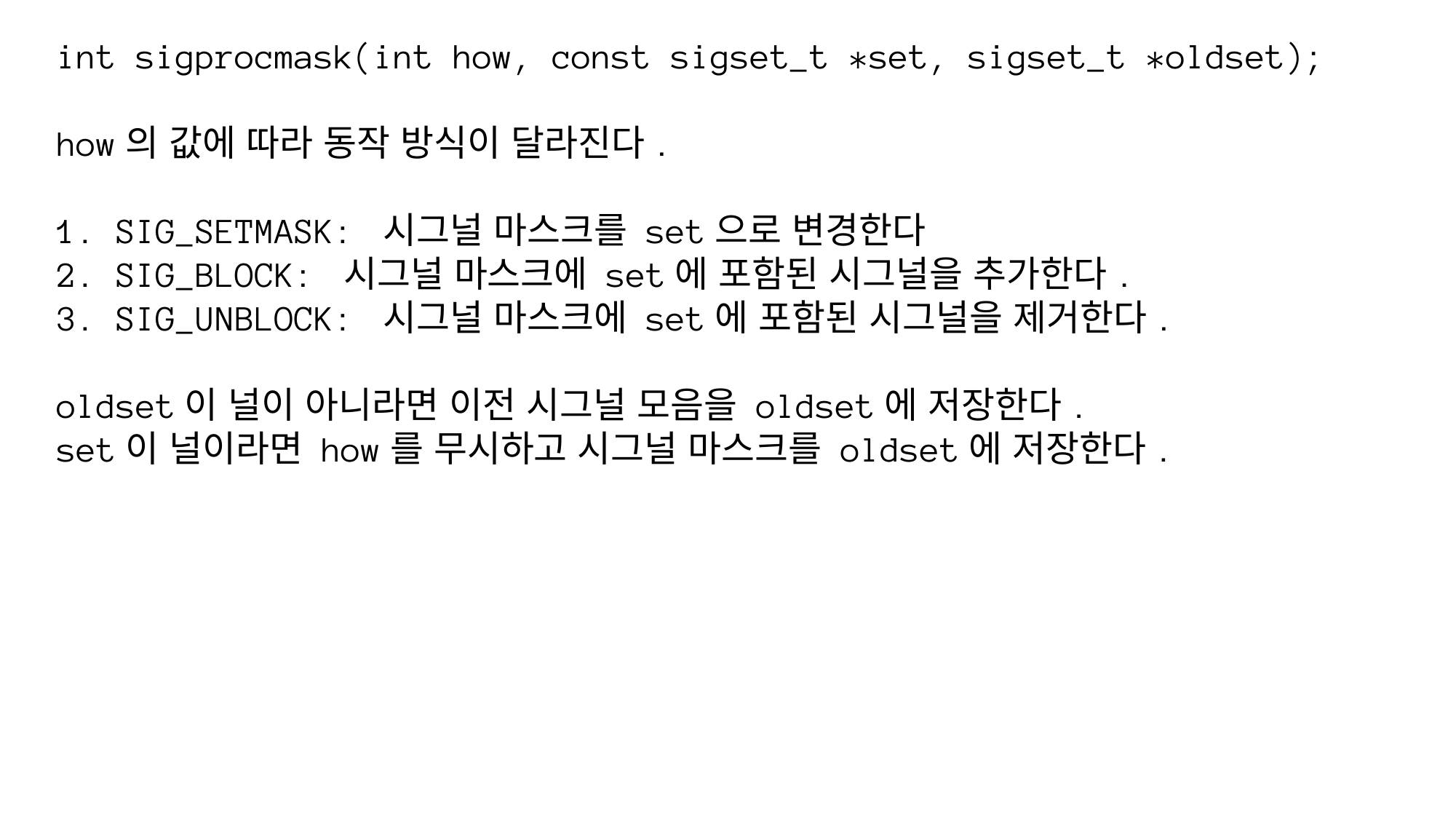

int sigprocmask(int how, const sigset_t *set, sigset_t *oldset);

how의 값에 따라 동작 방식이 달라진다.

1. SIG_SETMASK: 시그널 마스크를 set으로 변경한다
2. SIG_BLOCK: 시그널 마스크에 set에 포함된 시그널을 추가한다.
3. SIG_UNBLOCK: 시그널 마스크에 set에 포함된 시그널을 제거한다.

oldset이 널이 아니라면 이전 시그널 모음을 oldset에 저장한다.
set이 널이라면 how를 무시하고 시그널 마스크를 oldset에 저장한다.